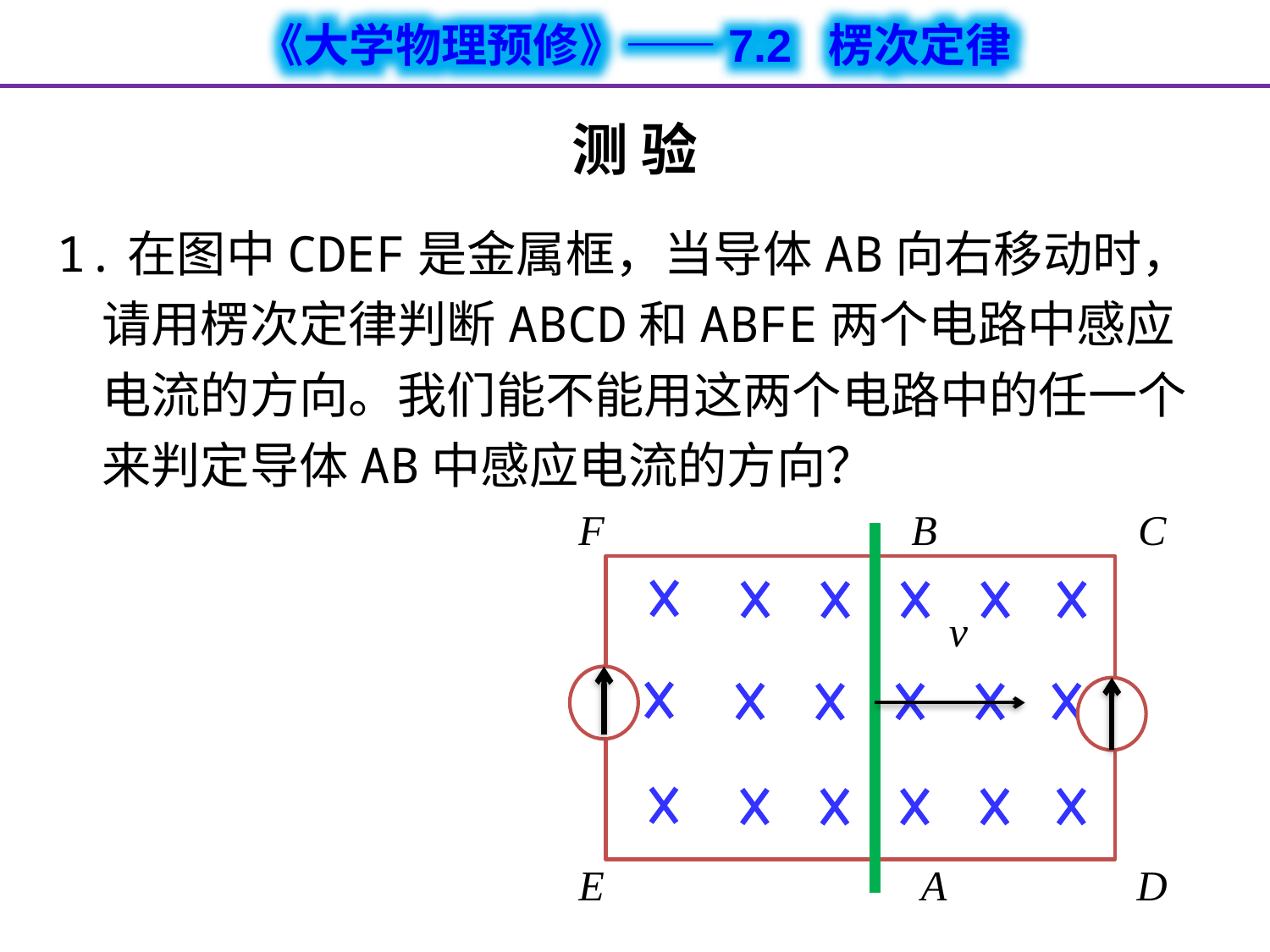

测 验
1.在图中CDEF是金属框，当导体AB向右移动时，请用楞次定律判断ABCD和ABFE两个电路中感应电流的方向。我们能不能用这两个电路中的任一个来判定导体AB中感应电流的方向？
F                             B                   C

                                   v

E                              A                  D